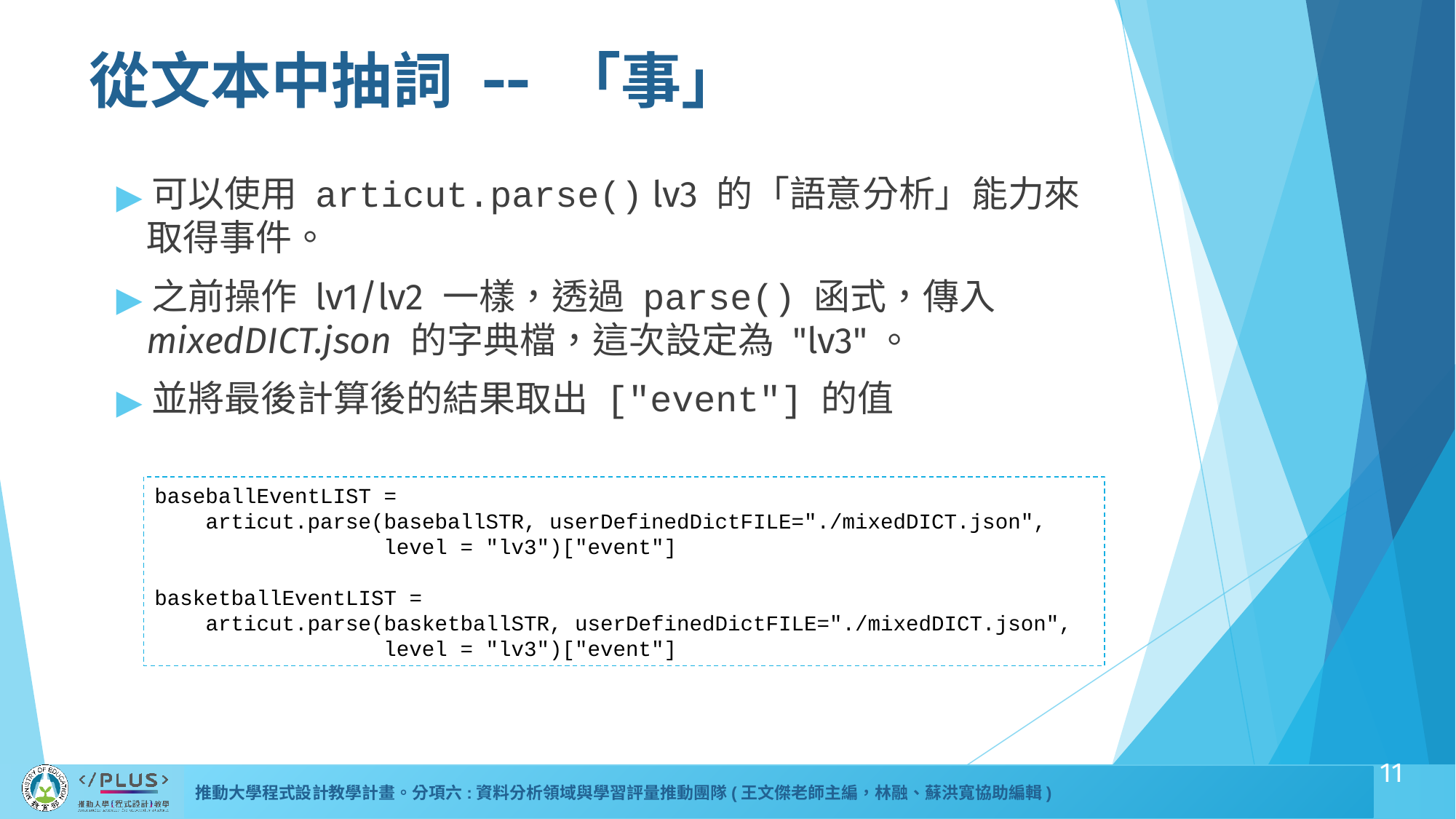

# 從文本中抽詞 -- 「事」
可以使用 articut.parse() lv3 的「語意分析」能力來取得事件。
之前操作 lv1/lv2 一樣，透過 parse() 函式，傳入 mixedDICT.json 的字典檔，這次設定為 "lv3"。
並將最後計算後的結果取出 ["event"] 的值

baseballEventLIST =
    articut.parse(baseballSTR, userDefinedDictFILE="./mixedDICT.json",
                  level = "lv3")["event"]

basketballEventLIST =
    articut.parse(basketballSTR, userDefinedDictFILE="./mixedDICT.json",
                  level = "lv3")["event"]
11